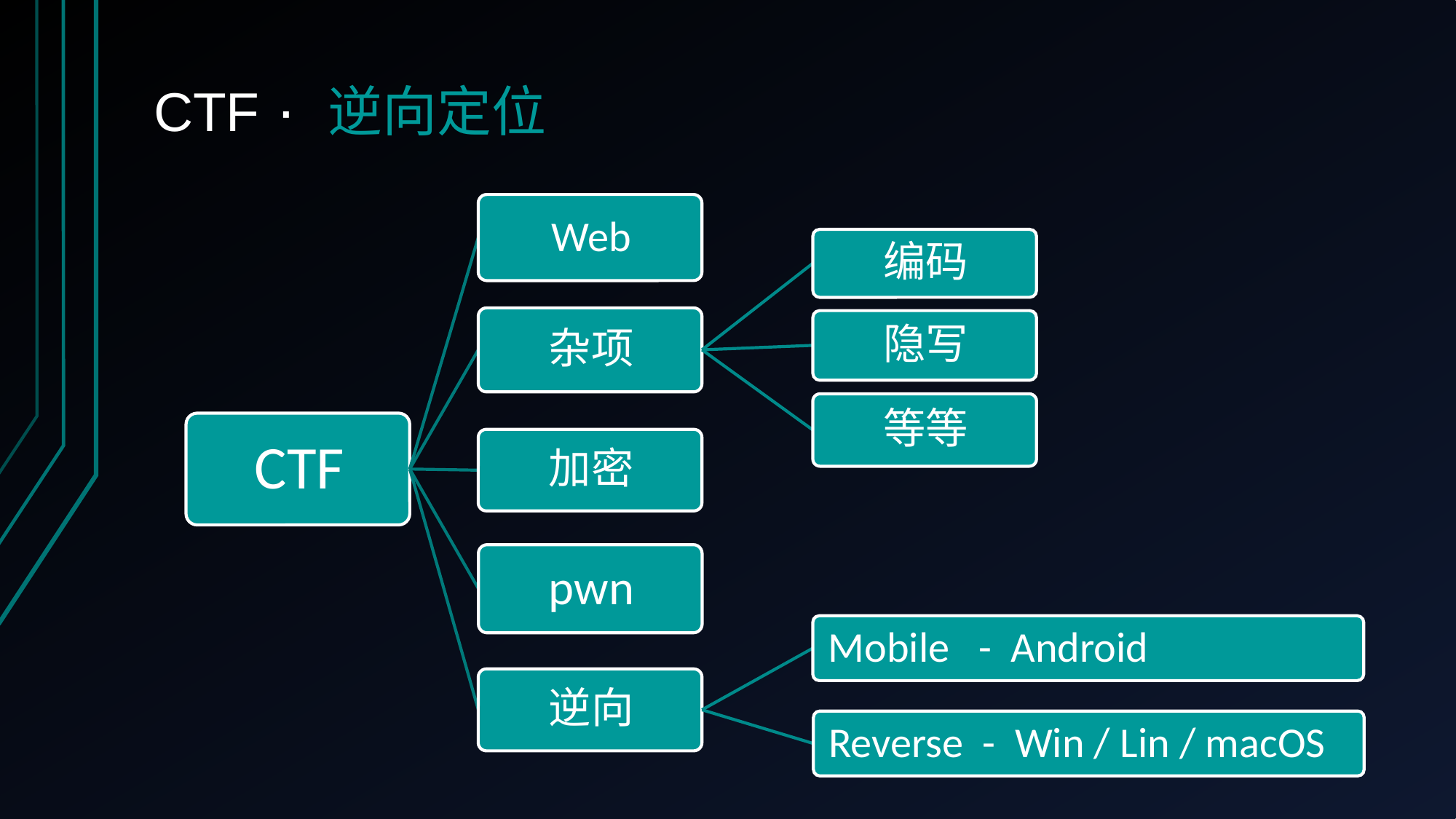

CTF · 逆向定位

CTF

Web

杂项

编码

隐写

等等

加密

pwn

逆向

 Mobile   -  Android

 Reverse  -  Win / Lin / macOS